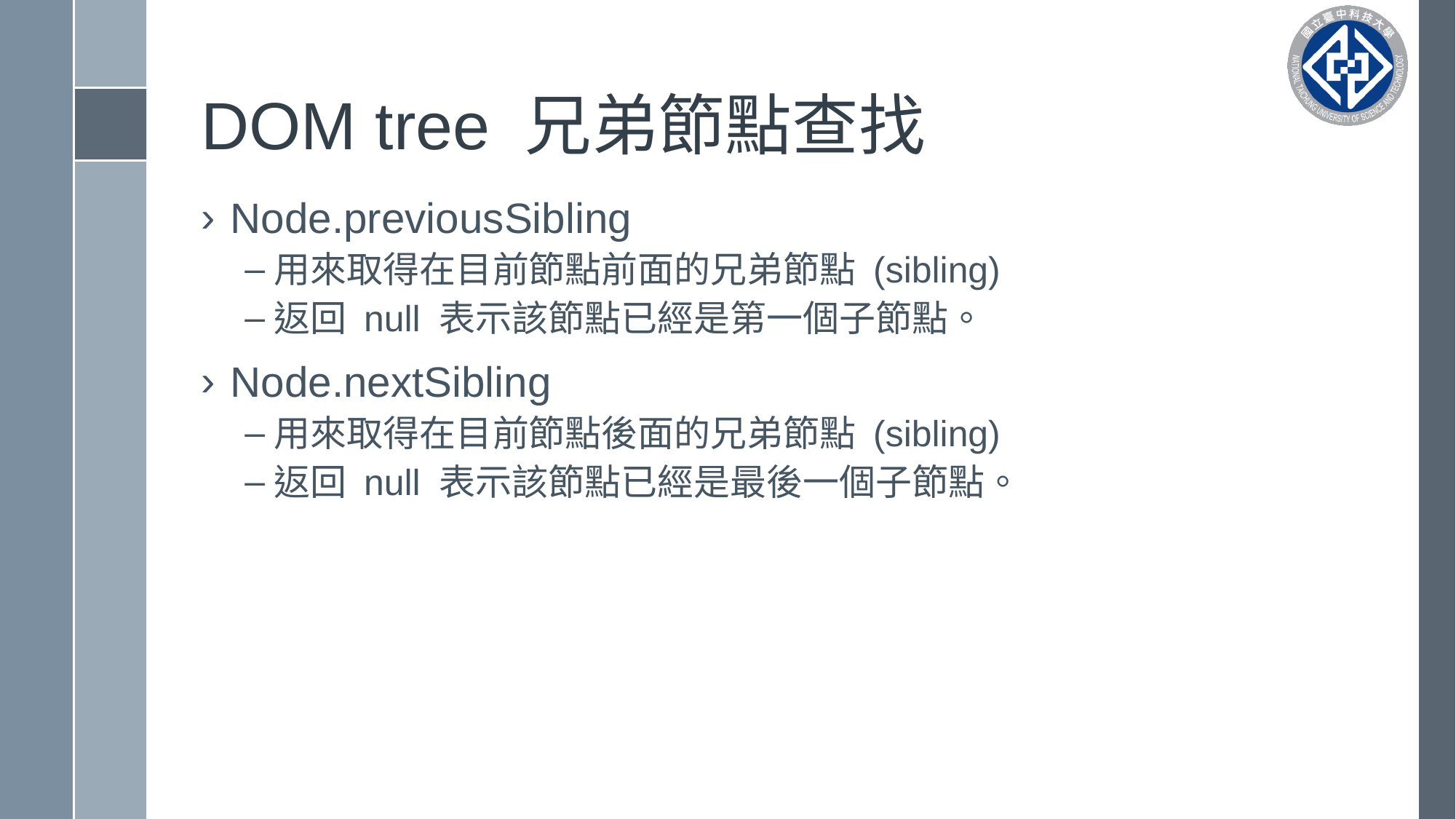

# DOM tree 兄弟節點查找
Node.previousSibling
用來取得在目前節點前面的兄弟節點 (sibling)
返回 null 表示該節點已經是第一個子節點。
Node.nextSibling
用來取得在目前節點後面的兄弟節點 (sibling)
返回 null 表示該節點已經是最後一個子節點。